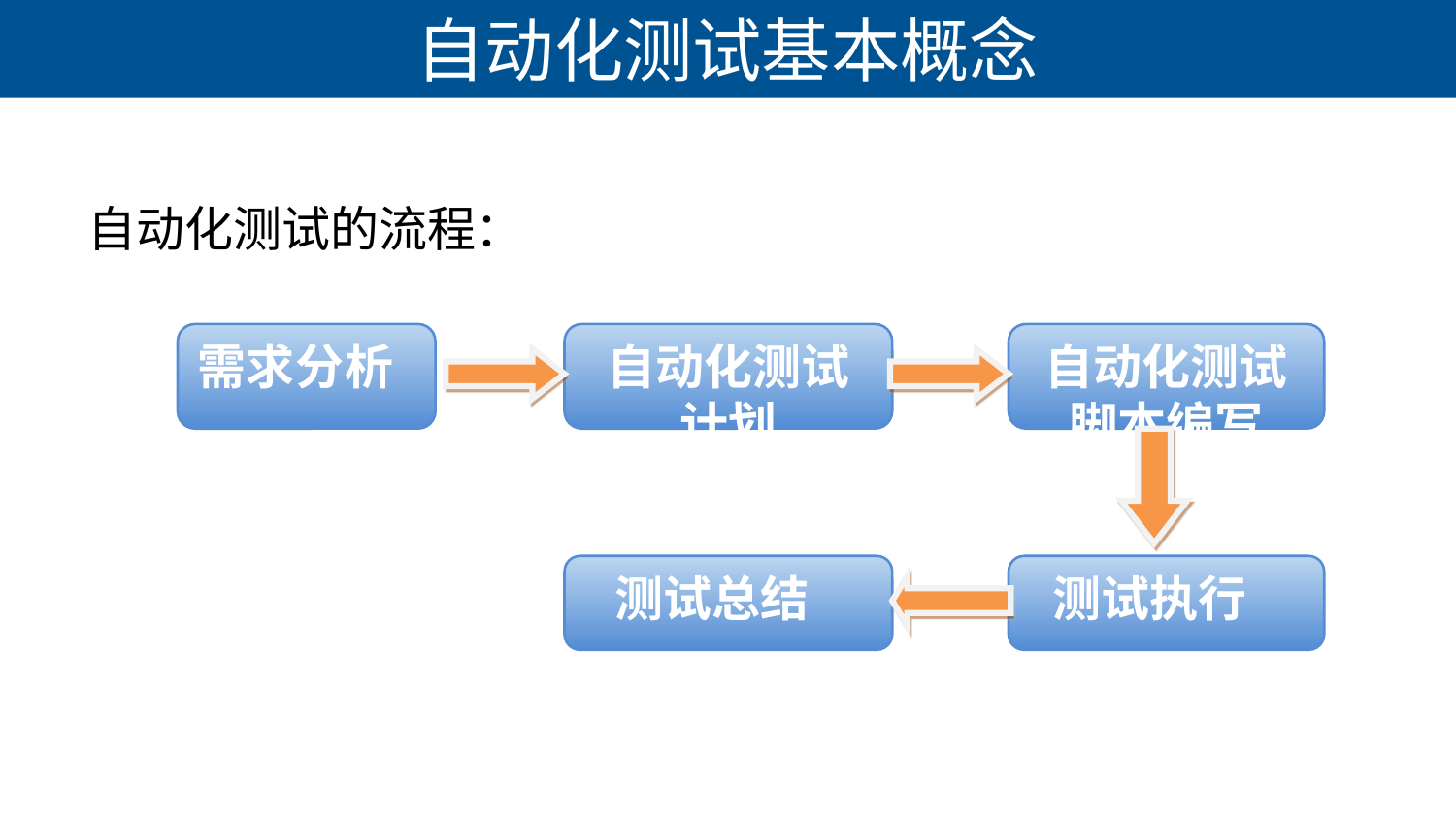

# 自动化测试基本概念
自动化测试的流程：
需求分析
自动化测试计划
自动化测试脚本编写

测试总结
测试执行